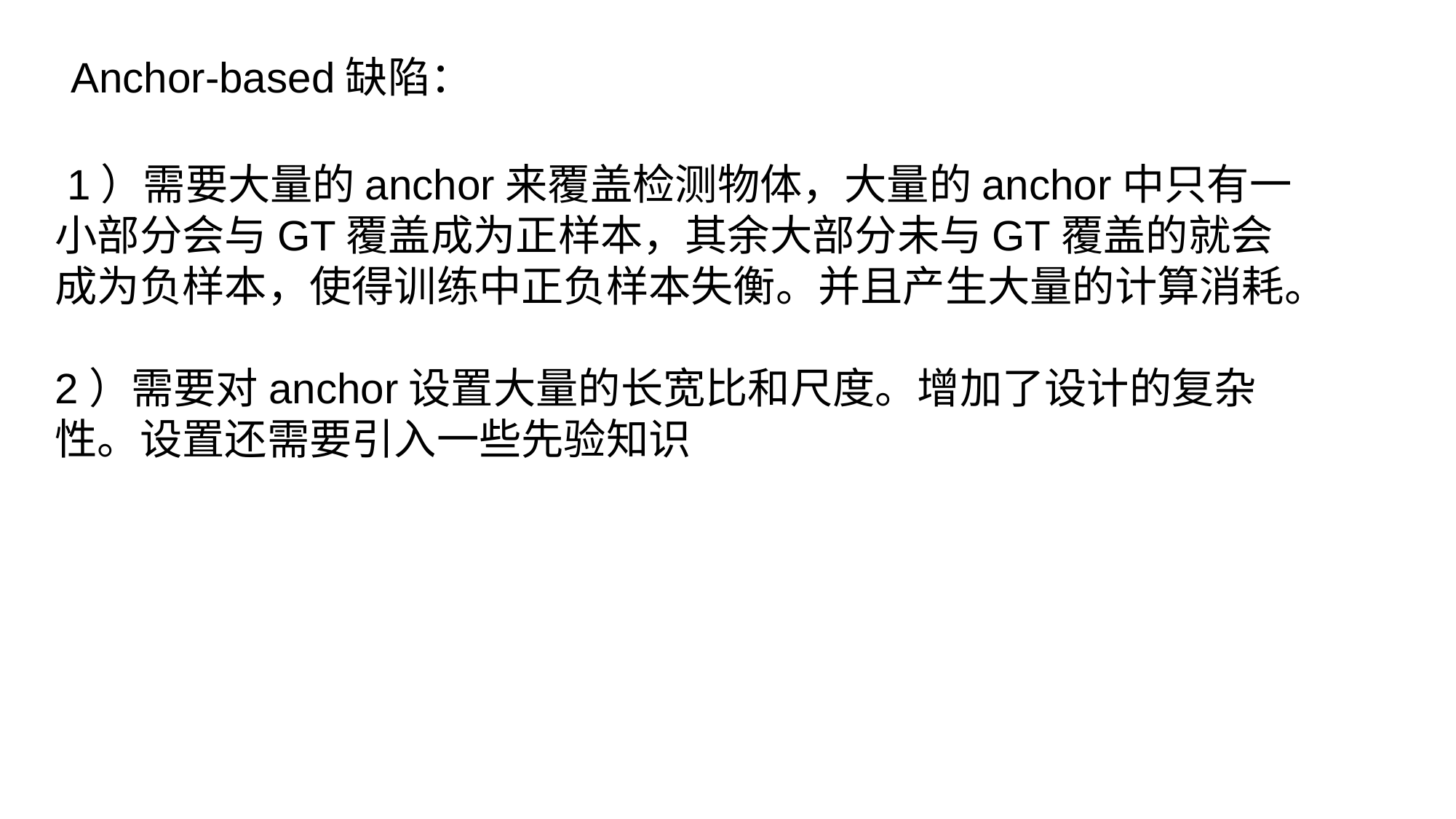

Anchor-based缺陷：
 1）需要大量的anchor来覆盖检测物体，大量的anchor中只有一小部分会与GT覆盖成为正样本，其余大部分未与GT覆盖的就会成为负样本，使得训练中正负样本失衡。并且产生大量的计算消耗。

2）需要对anchor设置大量的长宽比和尺度。增加了设计的复杂性。设置还需要引入一些先验知识